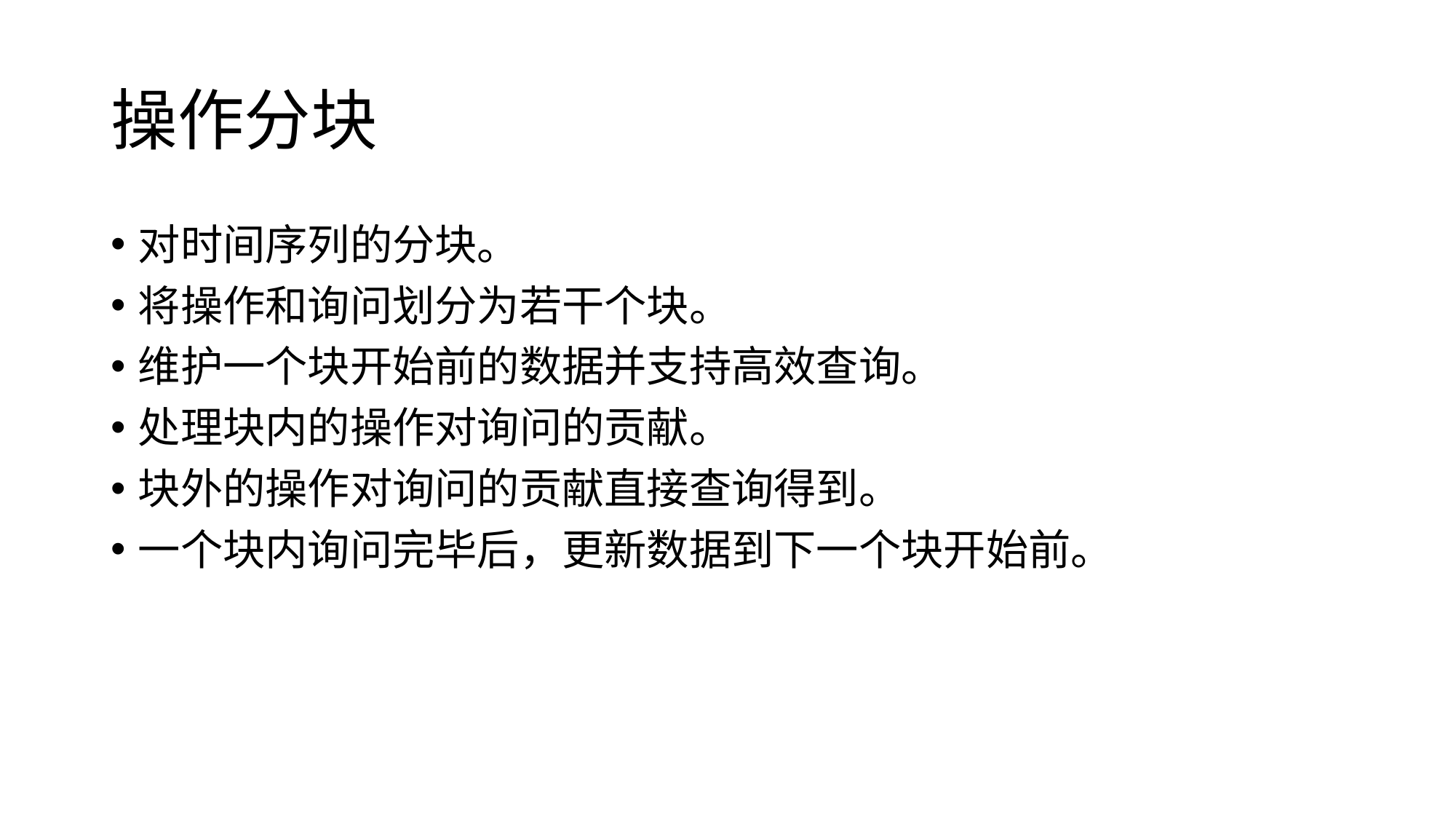

# 操作分块
对时间序列的分块。
将操作和询问划分为若干个块。
维护一个块开始前的数据并支持高效查询。
处理块内的操作对询问的贡献。
块外的操作对询问的贡献直接查询得到。
一个块内询问完毕后，更新数据到下一个块开始前。